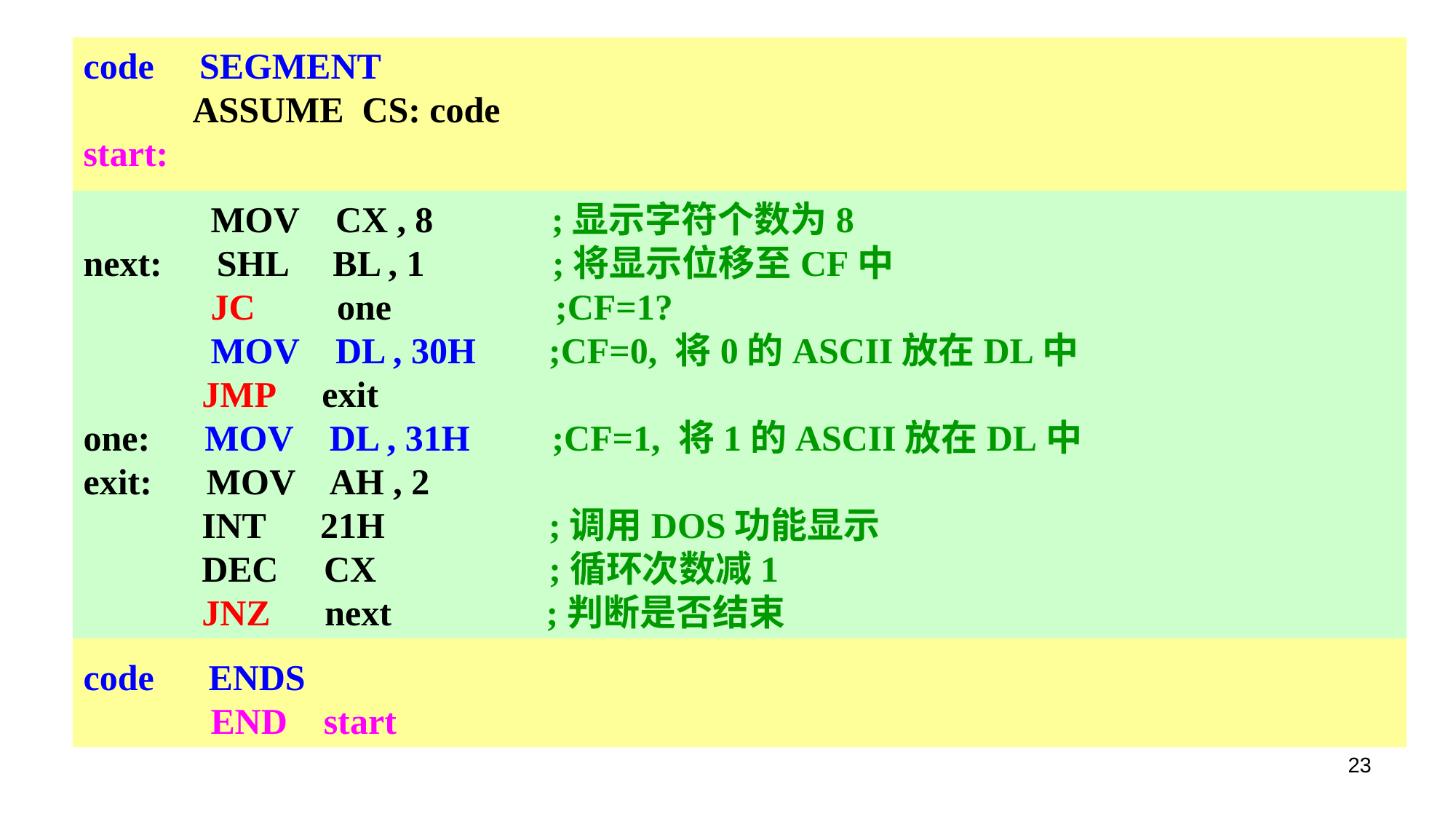

code     SEGMENT
            ASSUME  CS: code
start:

                ...
                ...
                ...
                ...

code      ENDS
        END    start
              MOV    CX , 8             ;显示字符个数为8
next:      SHL     BL , 1              ;将显示位移至CF中
              JC         one                  ;CF=1?
              MOV    DL , 30H        ;CF=0, 将0的ASCII放在DL中
             JMP     exit
one:      MOV    DL , 31H         ;CF=1, 将1的ASCII放在DL中
exit:      MOV    AH , 2
             INT      21H                  ;调用DOS功能显示
             DEC     CX                   ;循环次数减1
             JNZ      next                 ;判断是否结束
23